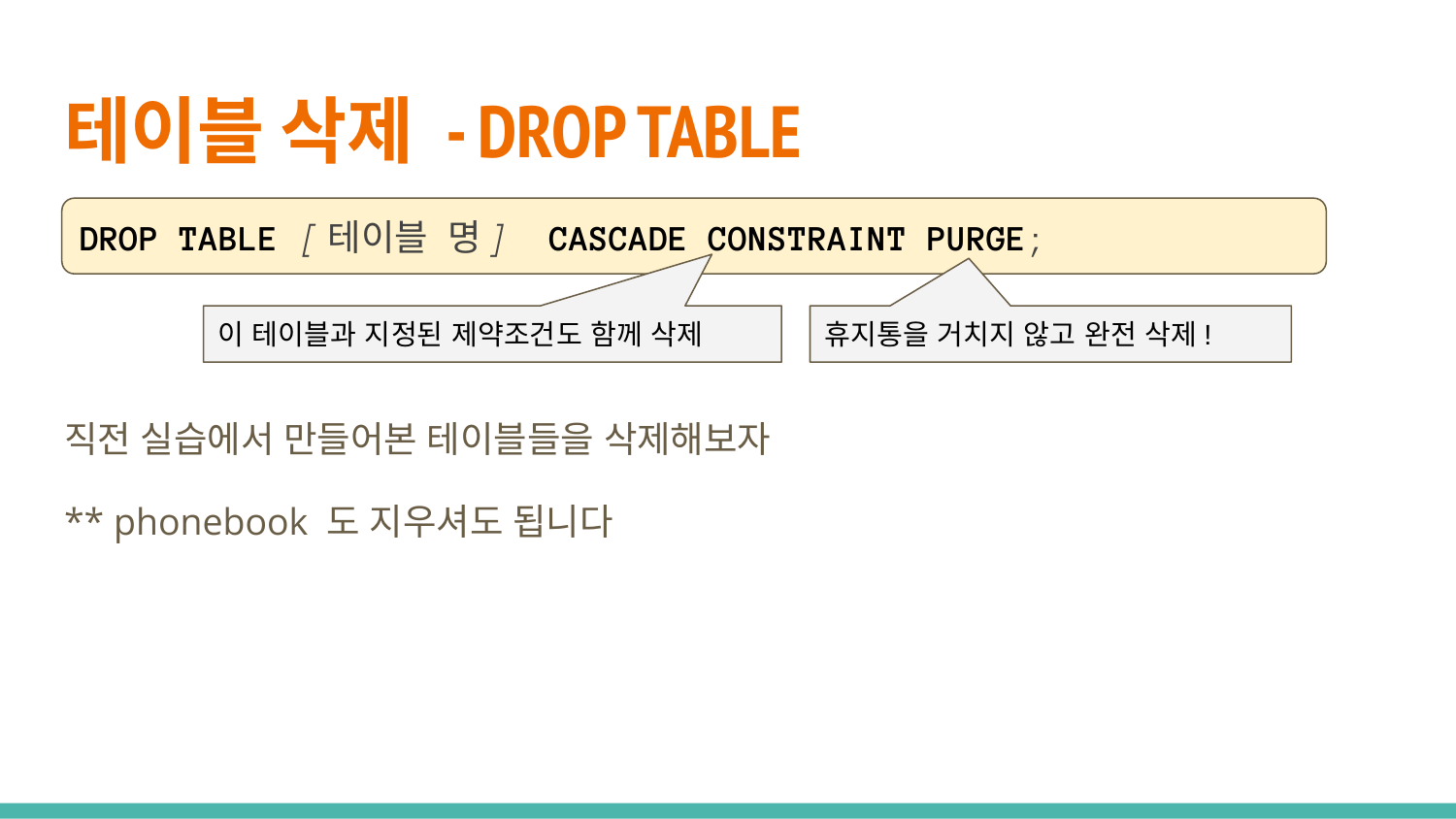

# 테이블 삭제 - DROP TABLE
DROP TABLE [테이블 명]  CASCADE CONSTRAINT PURGE;
이 테이블과 지정된 제약조건도 함께 삭제
휴지통을 거치지 않고 완전 삭제!
직전 실습에서 만들어본 테이블들을 삭제해보자
** phonebook 도 지우셔도 됩니다